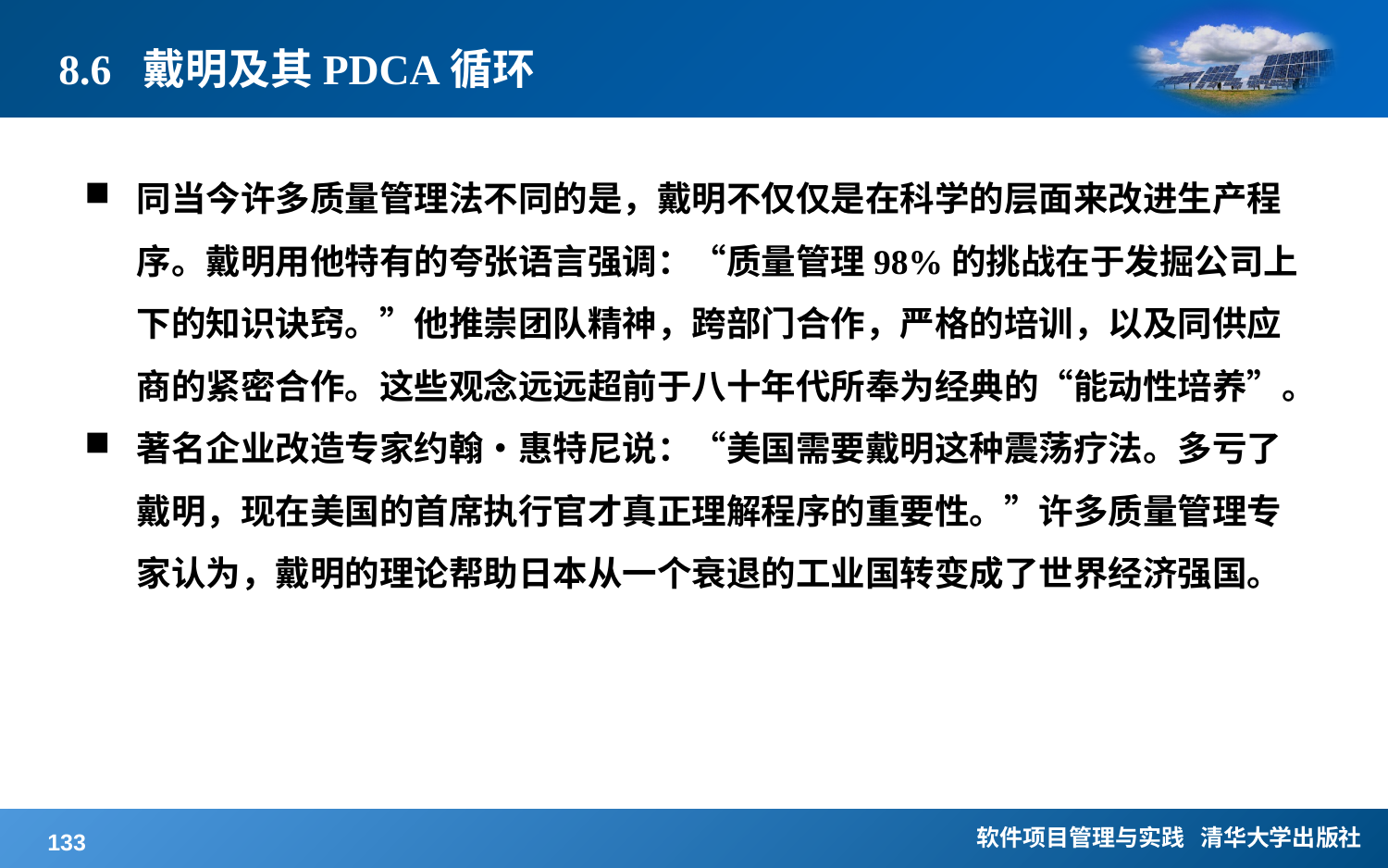

# 8.6  戴明及其PDCA循环
同当今许多质量管理法不同的是，戴明不仅仅是在科学的层面来改进生产程序。戴明用他特有的夸张语言强调：“质量管理98%的挑战在于发掘公司上下的知识诀窍。”他推崇团队精神，跨部门合作，严格的培训，以及同供应商的紧密合作。这些观念远远超前于八十年代所奉为经典的“能动性培养”。
著名企业改造专家约翰•惠特尼说：“美国需要戴明这种震荡疗法。多亏了戴明，现在美国的首席执行官才真正理解程序的重要性。”许多质量管理专家认为，戴明的理论帮助日本从一个衰退的工业国转变成了世界经济强国。